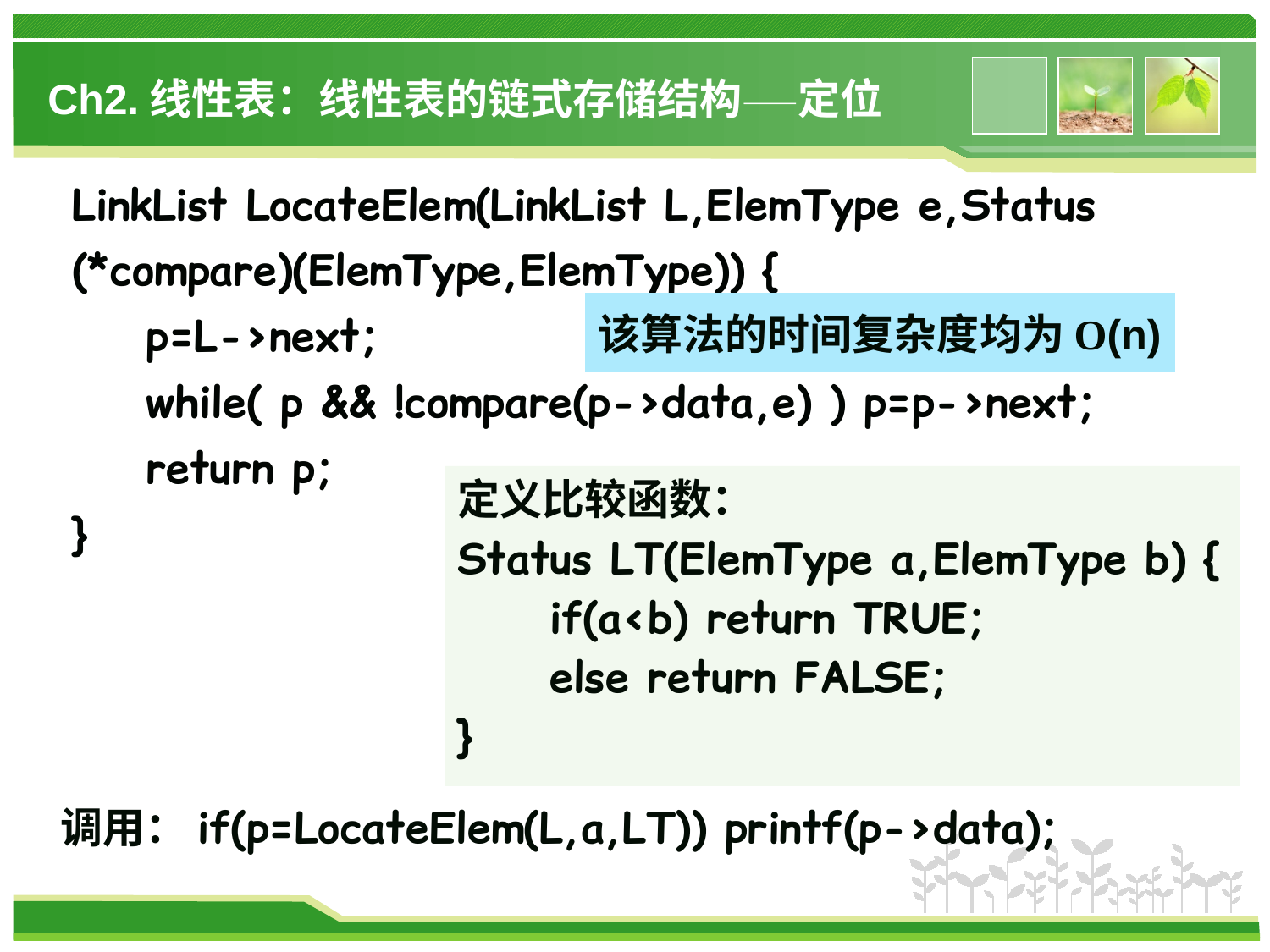

# Ch2.线性表：线性表的链式存储结构——定位
LinkList LocateElem(LinkList L,ElemType e,Status (*compare)(ElemType,ElemType)) {
    p=L->next;
    while( p && !compare(p->data,e) ) p=p->next;
    return p;
}
该算法的时间复杂度均为O(n)
定义比较函数：
Status LT(ElemType a,ElemType b) {
     if(a<b) return TRUE;
     else return FALSE;
}
调用：if(p=LocateElem(L,a,LT)) printf(p->data);